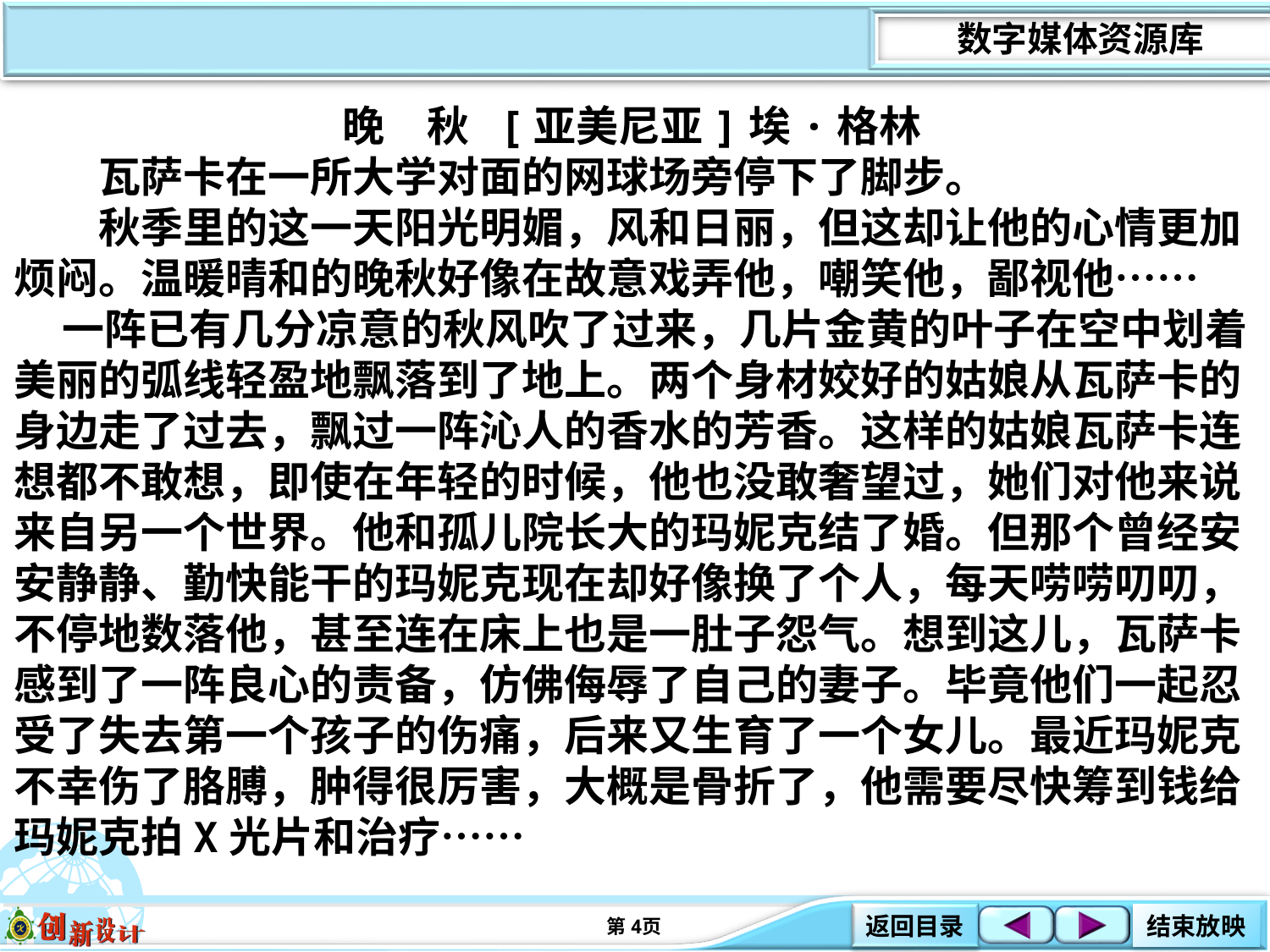

晚　秋  [亚美尼亚]埃·格林
　　瓦萨卡在一所大学对面的网球场旁停下了脚步。
　　秋季里的这一天阳光明媚，风和日丽，但这却让他的心情更加烦闷。温暖晴和的晚秋好像在故意戏弄他，嘲笑他，鄙视他……
    一阵已有几分凉意的秋风吹了过来，几片金黄的叶子在空中划着美丽的弧线轻盈地飘落到了地上。两个身材姣好的姑娘从瓦萨卡的身边走了过去，飘过一阵沁人的香水的芳香。这样的姑娘瓦萨卡连想都不敢想，即使在年轻的时候，他也没敢奢望过，她们对他来说来自另一个世界。他和孤儿院长大的玛妮克结了婚。但那个曾经安安静静、勤快能干的玛妮克现在却好像换了个人，每天唠唠叨叨，不停地数落他，甚至连在床上也是一肚子怨气。想到这儿，瓦萨卡感到了一阵良心的责备，仿佛侮辱了自己的妻子。毕竟他们一起忍受了失去第一个孩子的伤痛，后来又生育了一个女儿。最近玛妮克不幸伤了胳膊，肿得很厉害，大概是骨折了，他需要尽快筹到钱给玛妮克拍X光片和治疗……